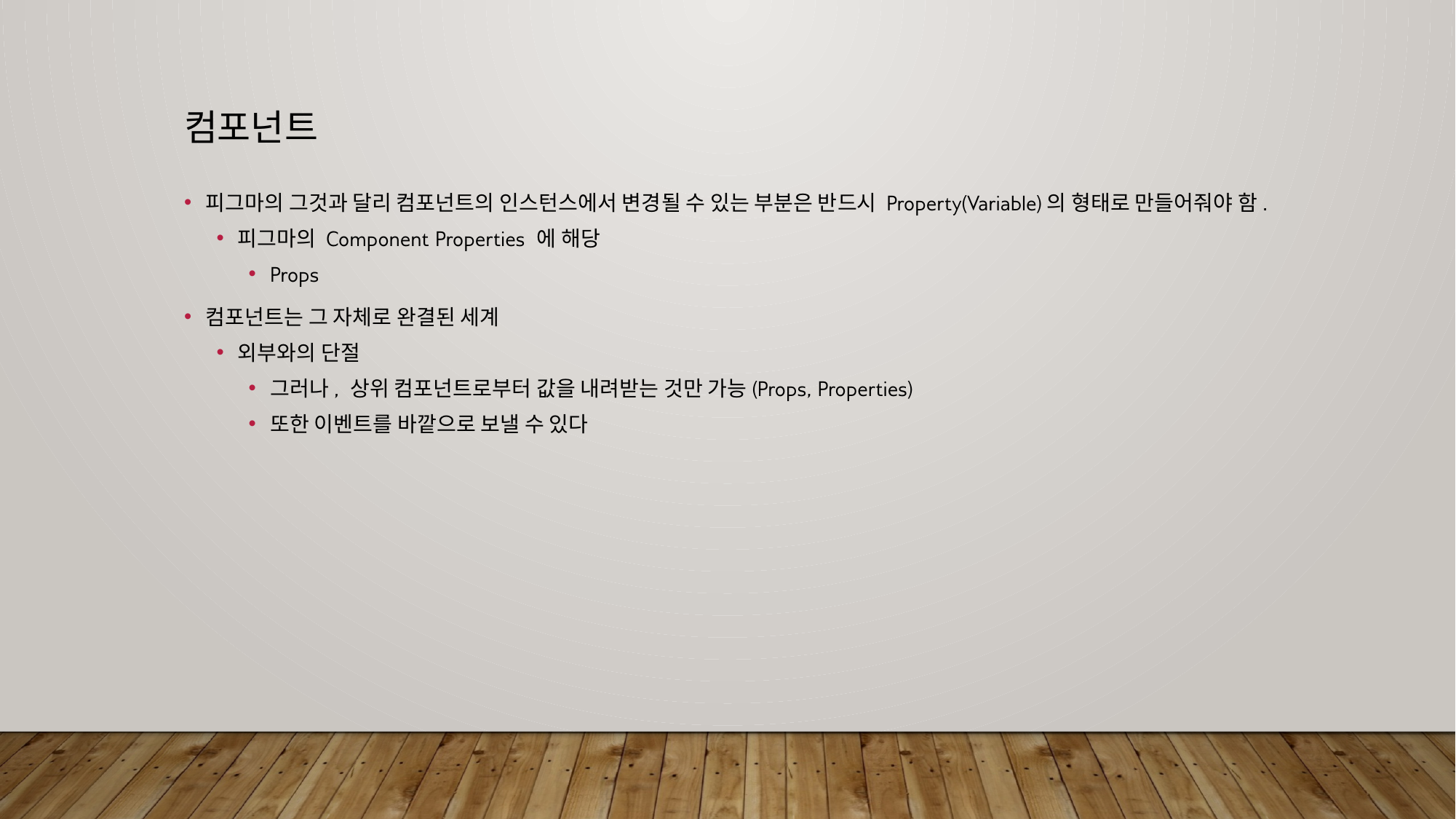

# 컴포넌트
피그마의 그것과 달리 컴포넌트의 인스턴스에서 변경될 수 있는 부분은 반드시 Property(Variable)의 형태로 만들어줘야 함.
피그마의 Component Properties 에 해당
Props
컴포넌트는 그 자체로 완결된 세계
외부와의 단절
그러나, 상위 컴포넌트로부터 값을 내려받는 것만 가능(Props, Properties)
또한 이벤트를 바깥으로 보낼 수 있다